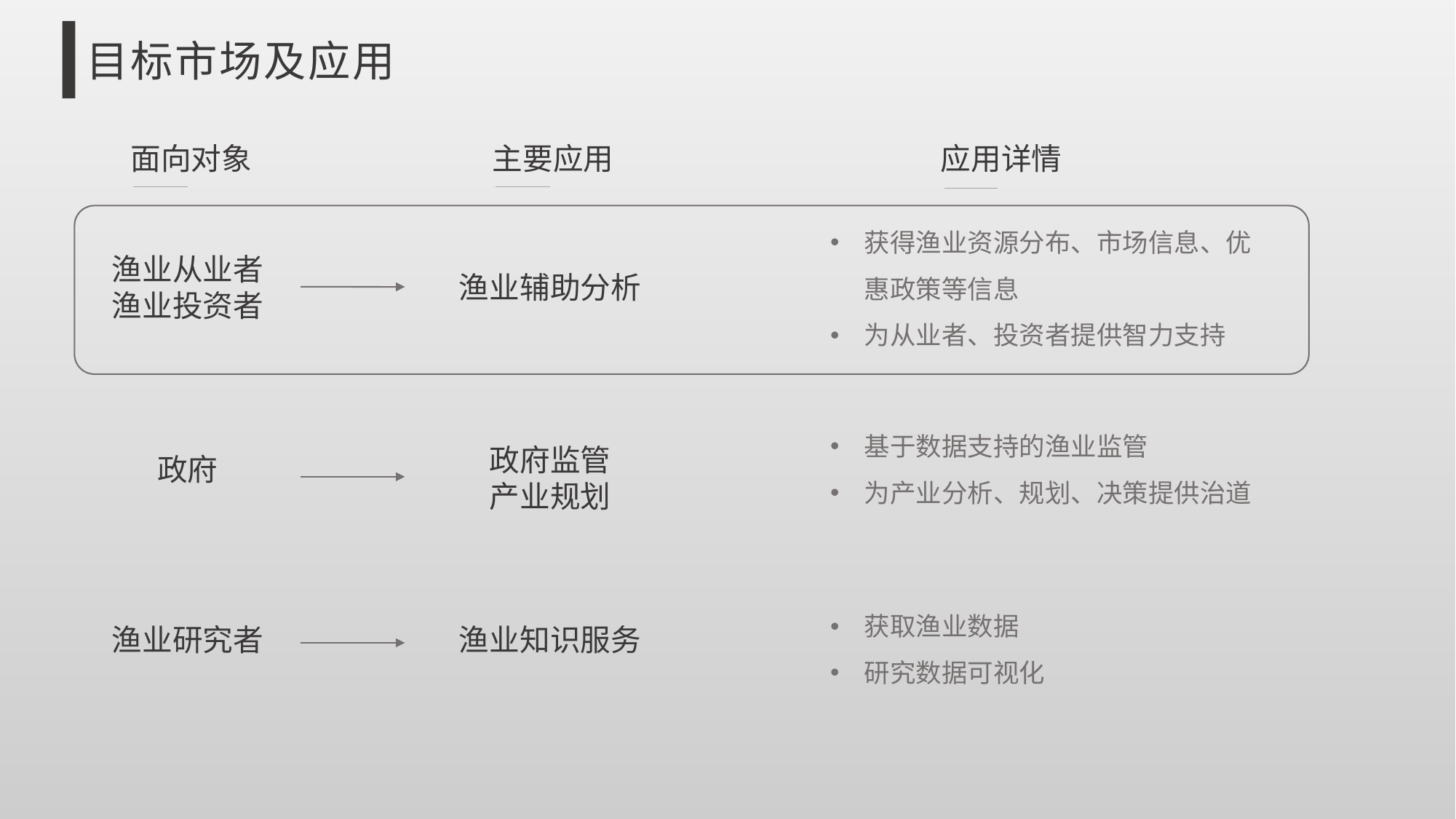

目标市场及应用
面向对象
主要应用
应用详情

获得渔业资源分布、市场信息、优惠政策等信息
为从业者、投资者提供智力支持
渔业从业者
渔业投资者
渔业辅助分析
基于数据支持的渔业监管
为产业分析、规划、决策提供治道
政府监管
产业规划
政府
获取渔业数据
研究数据可视化
渔业研究者
渔业知识服务